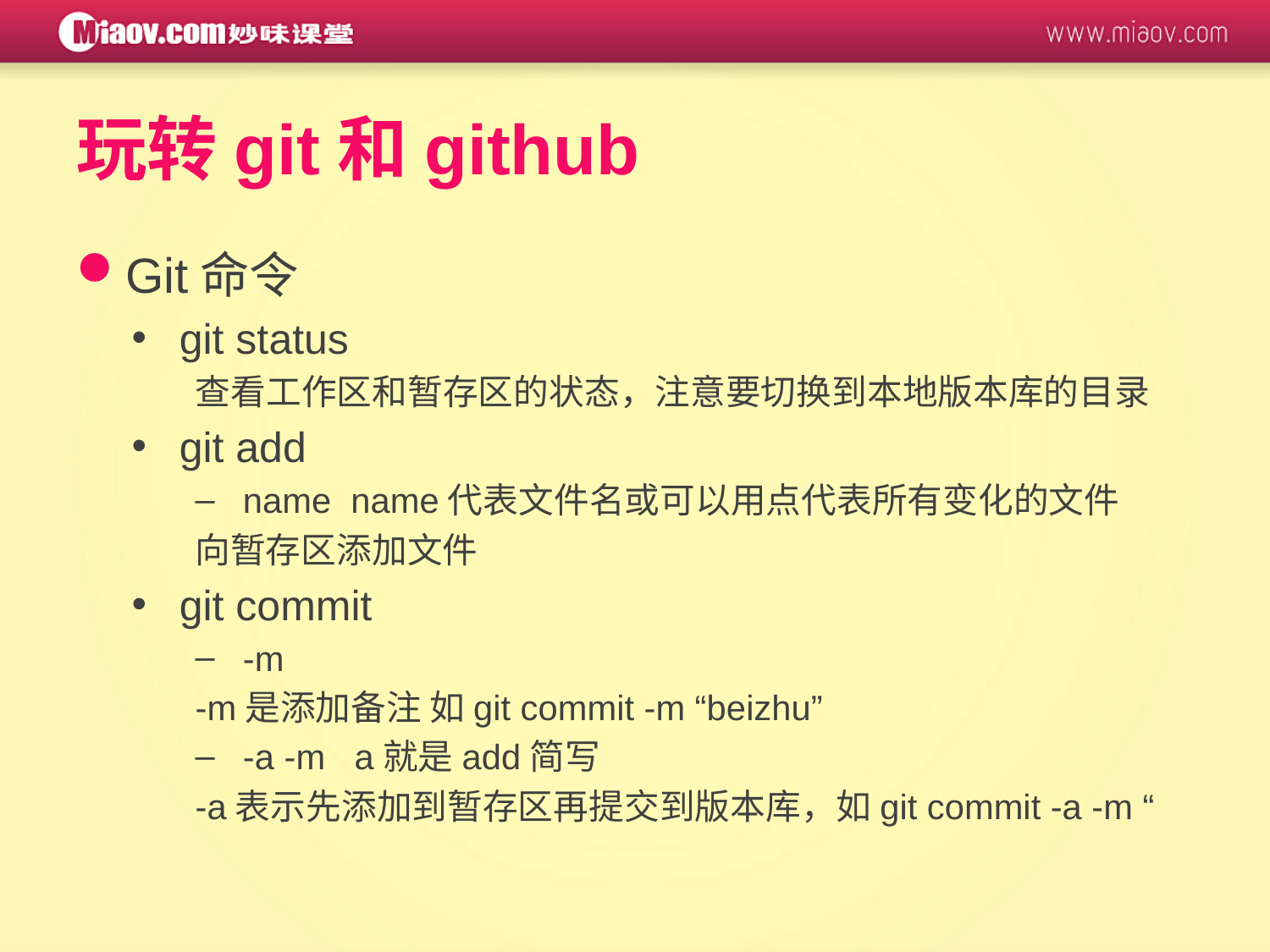

# 玩转git和github
Git命令
git status
   查看工作区和暂存区的状态，注意要切换到本地版本库的目录
git add
name  name代表文件名或可以用点代表所有变化的文件
向暂存区添加文件
git commit
-m
-m是添加备注 如git commit -m “beizhu”
-a -m   a就是add简写
-a表示先添加到暂存区再提交到版本库，如git commit -a -m “